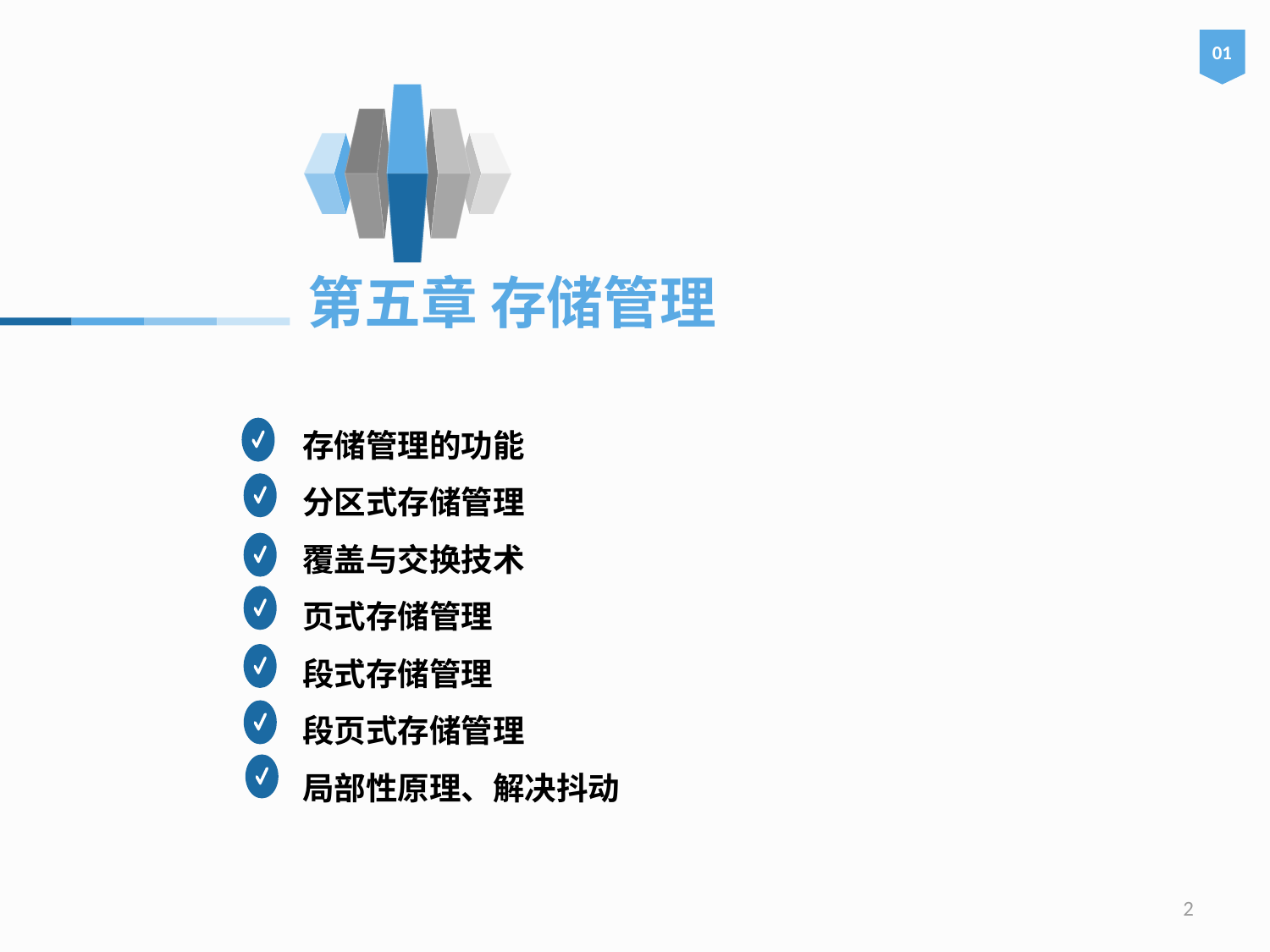

01

# 第五章 存储管理

存储管理的功能
分区式存储管理
覆盖与交换技术
页式存储管理
段式存储管理
段页式存储管理
局部性原理、解决抖动

2